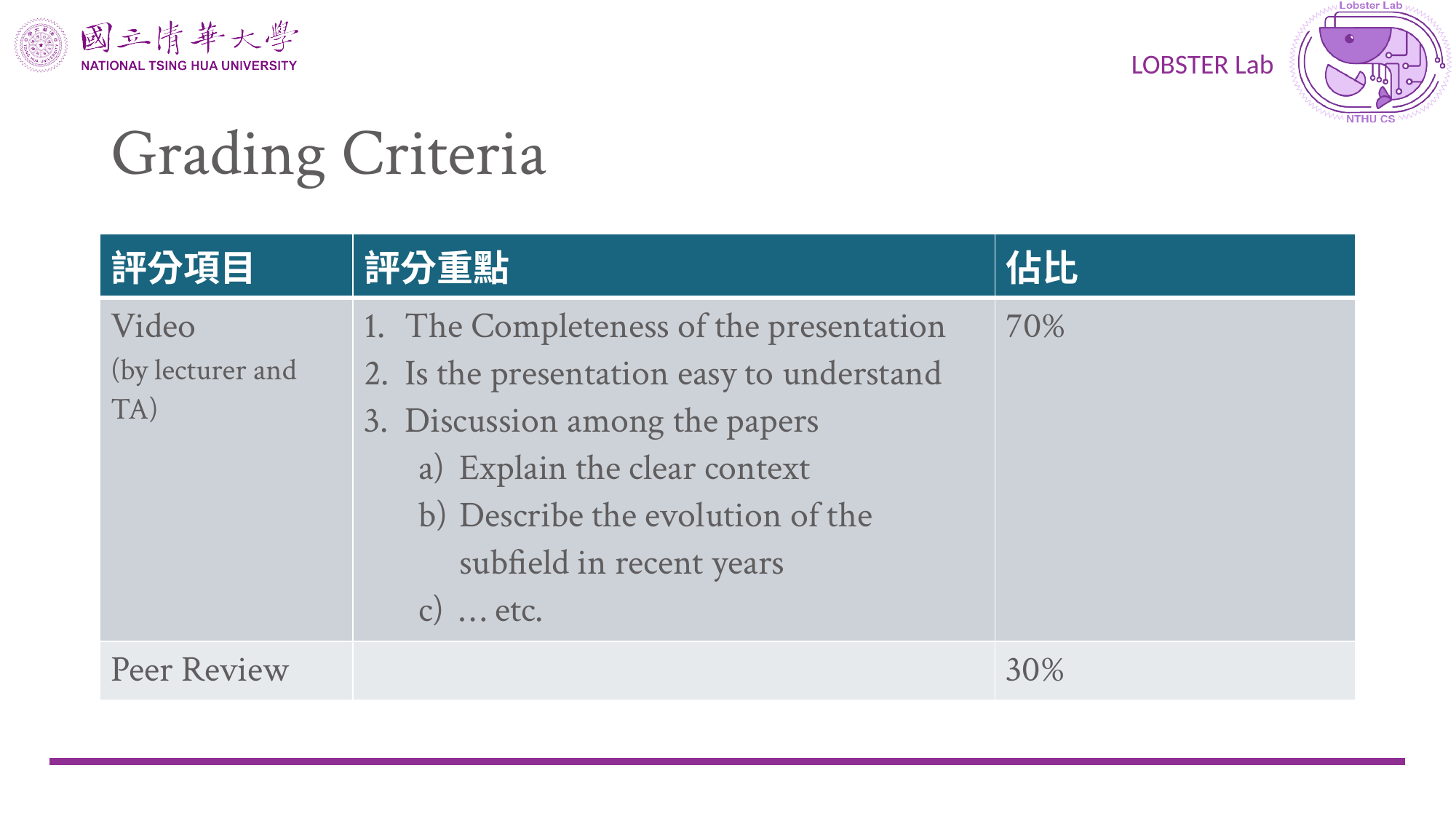

# Grading Criteria
| 評分項目 | 評分重點 | 佔比 |
| --- | --- | --- |
| Video (by lecturer and TA) | The Completeness of the presentation Is the presentation easy to understand Discussion among the papers Explain the clear context Describe the evolution of the subfield in recent years … etc. | 70% |
| Peer Review |  | 30% |